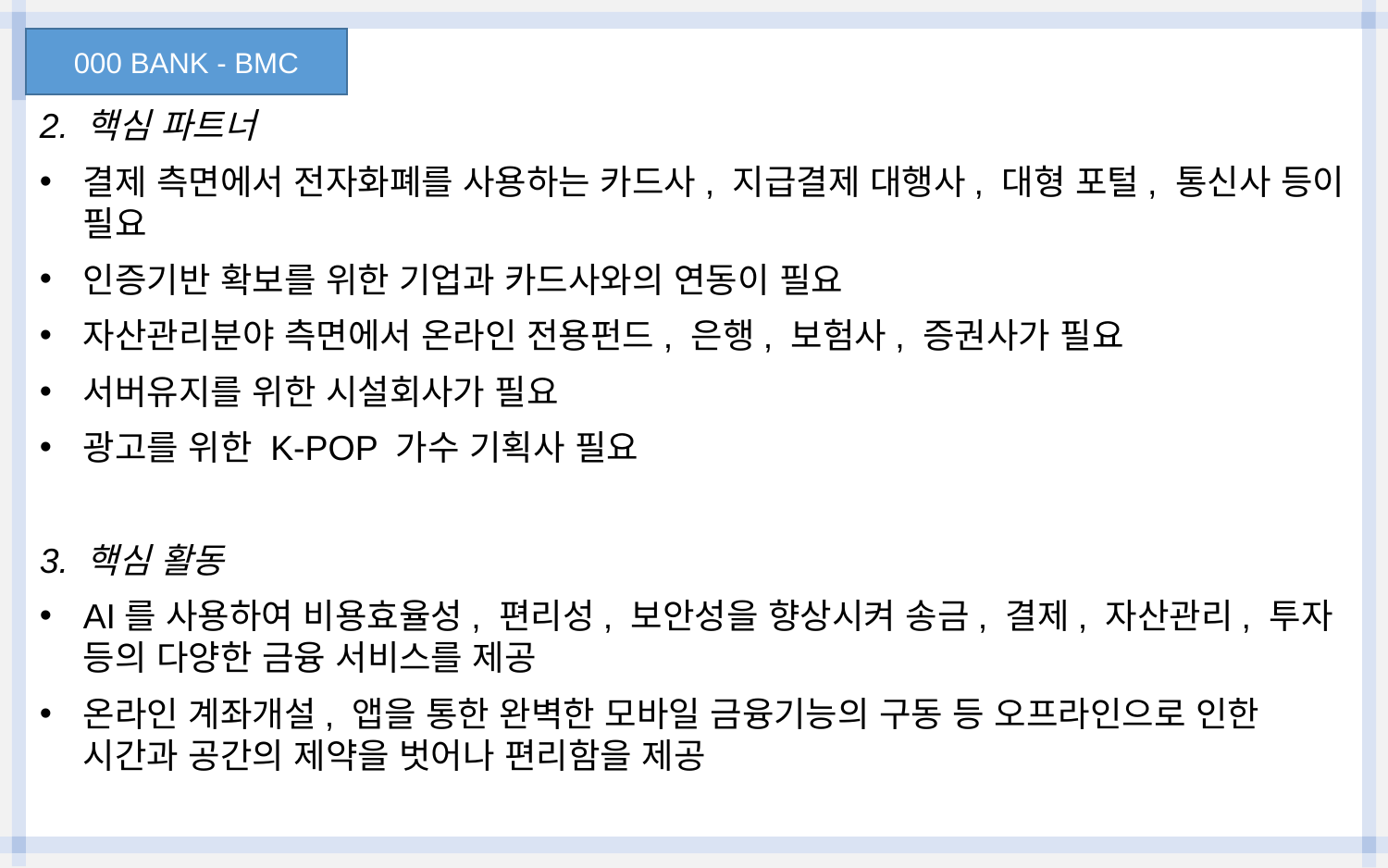

000 BANK - BMC
2. 핵심 파트너
결제 측면에서 전자화폐를 사용하는 카드사, 지급결제 대행사, 대형 포털, 통신사 등이 필요
인증기반 확보를 위한 기업과 카드사와의 연동이 필요
자산관리분야 측면에서 온라인 전용펀드, 은행, 보험사, 증권사가 필요
서버유지를 위한 시설회사가 필요
광고를 위한 K-POP 가수 기획사 필요

3. 핵심 활동
AI를 사용하여 비용효율성, 편리성, 보안성을 향상시켜 송금, 결제, 자산관리, 투자 등의 다양한 금융 서비스를 제공
온라인 계좌개설, 앱을 통한 완벽한 모바일 금융기능의 구동 등 오프라인으로 인한 시간과 공간의 제약을 벗어나 편리함을 제공